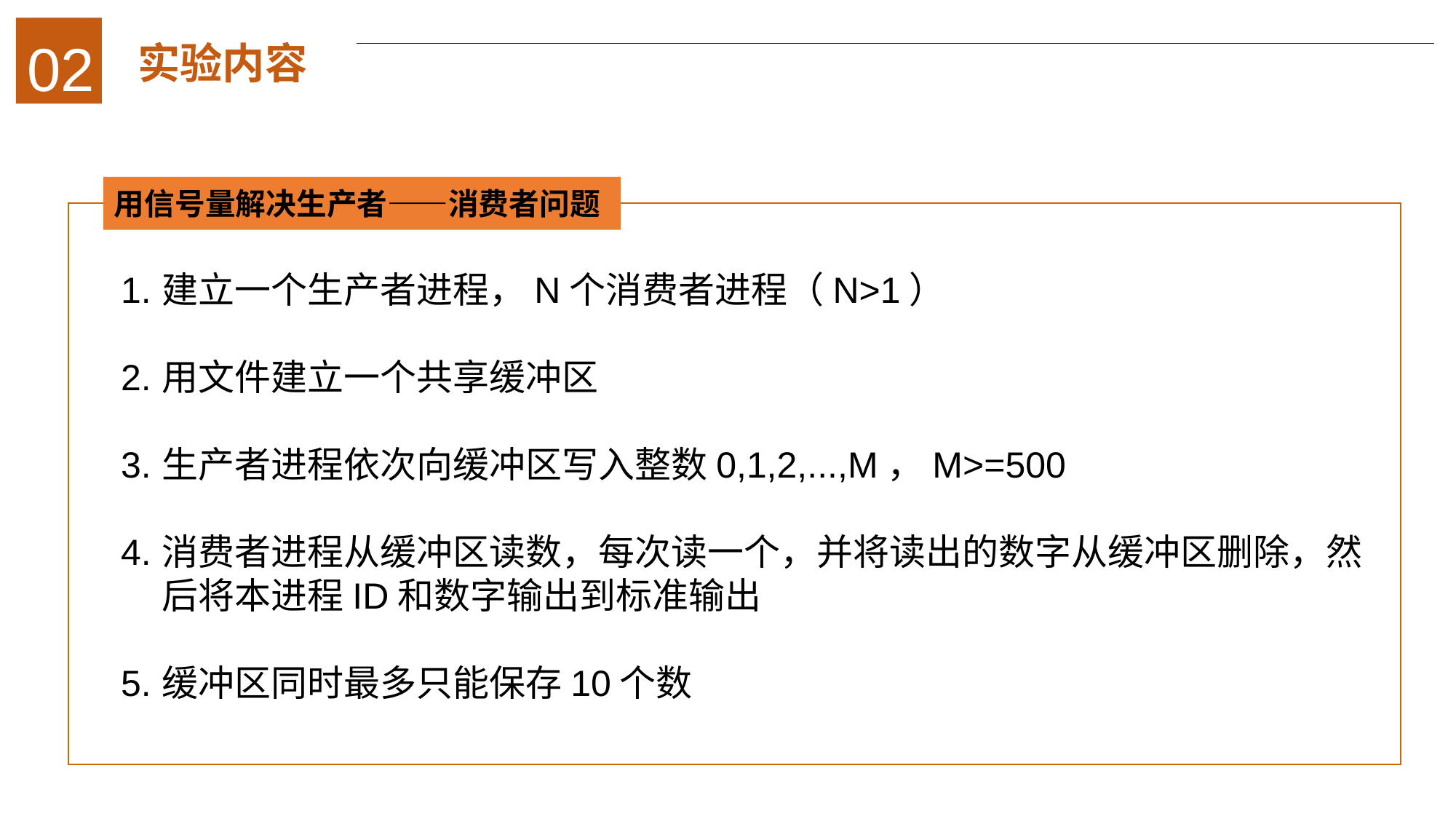

02
实验内容

用信号量解决生产者——消费者问题

建立一个生产者进程，N个消费者进程（N>1）

用文件建立一个共享缓冲区

生产者进程依次向缓冲区写入整数0,1,2,...,M，M>=500

消费者进程从缓冲区读数，每次读一个，并将读出的数字从缓冲区删除，然后将本进程ID和数字输出到标准输出

缓冲区同时最多只能保存10个数